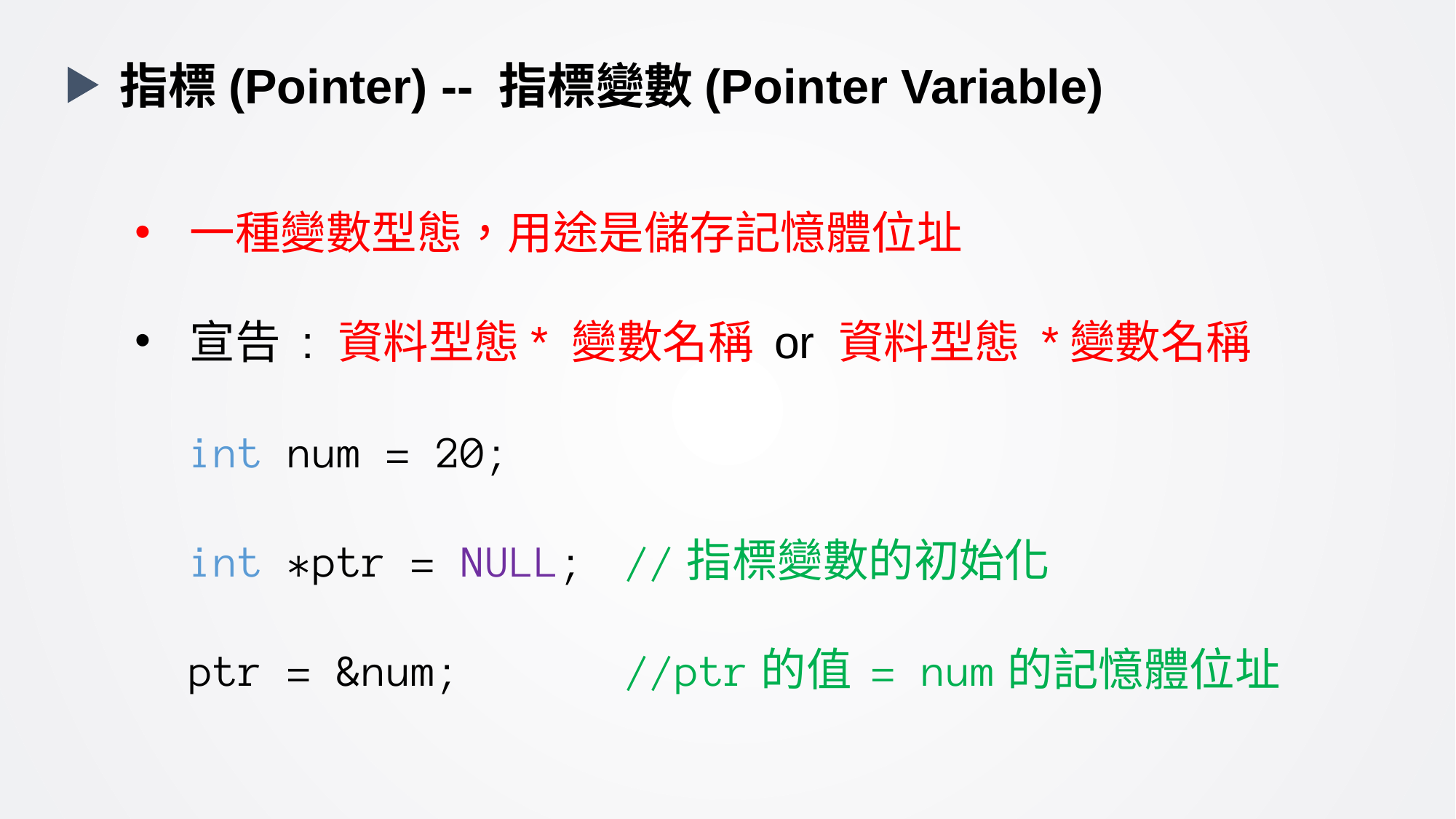

指標(Pointer) -- 指標變數(Pointer Variable)

一種變數型態，用途是儲存記憶體位址

宣告 : 資料型態* 變數名稱 or 資料型態 *變數名稱

int num = 20;

int *ptr = NULL;	//指標變數的初始化

ptr = &num;		//ptr的值 = num的記憶體位址